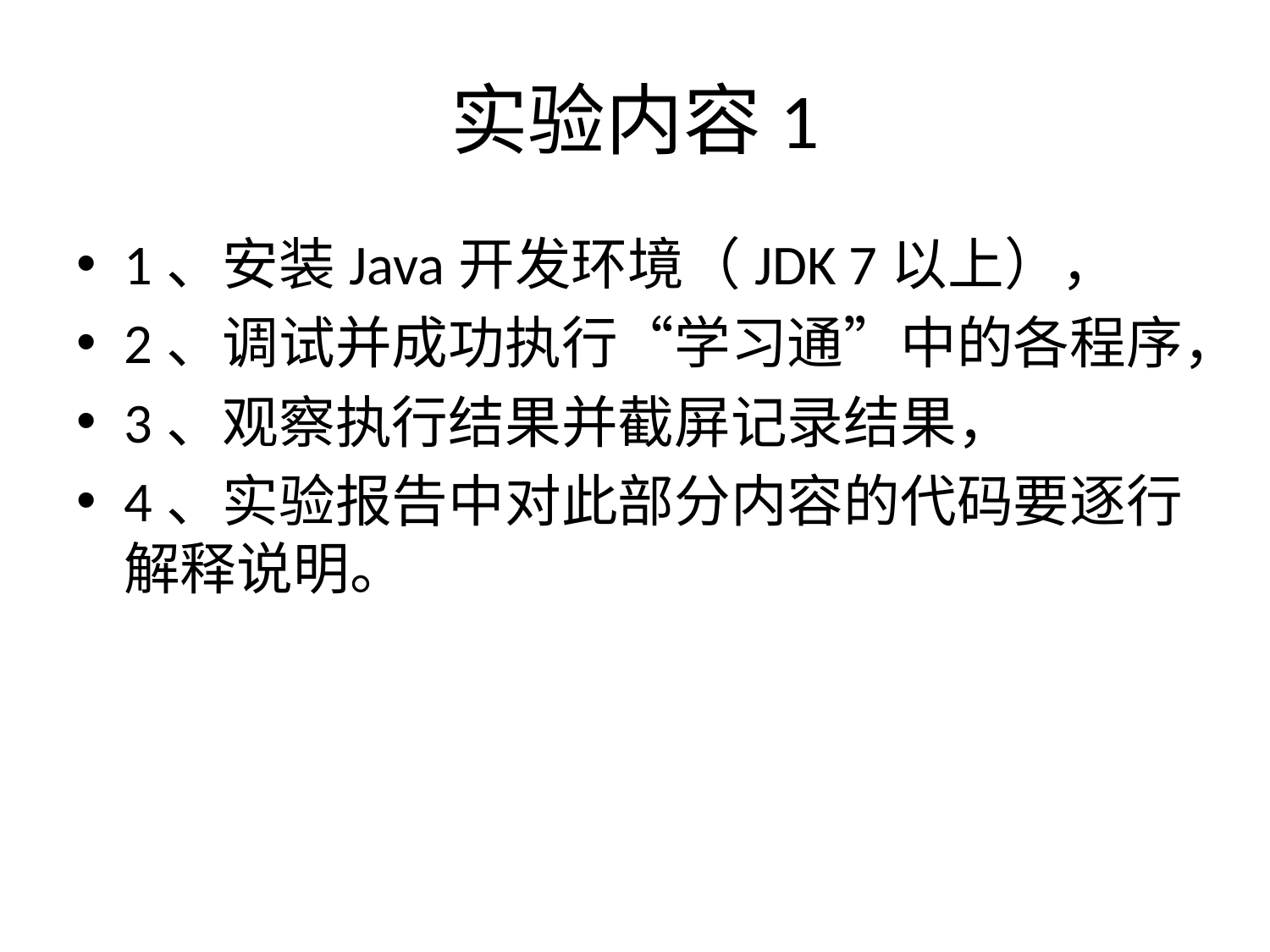

# 实验内容1
1、安装Java开发环境（JDK 7以上），
2、调试并成功执行“学习通”中的各程序，
3、观察执行结果并截屏记录结果，
4、实验报告中对此部分内容的代码要逐行解释说明。